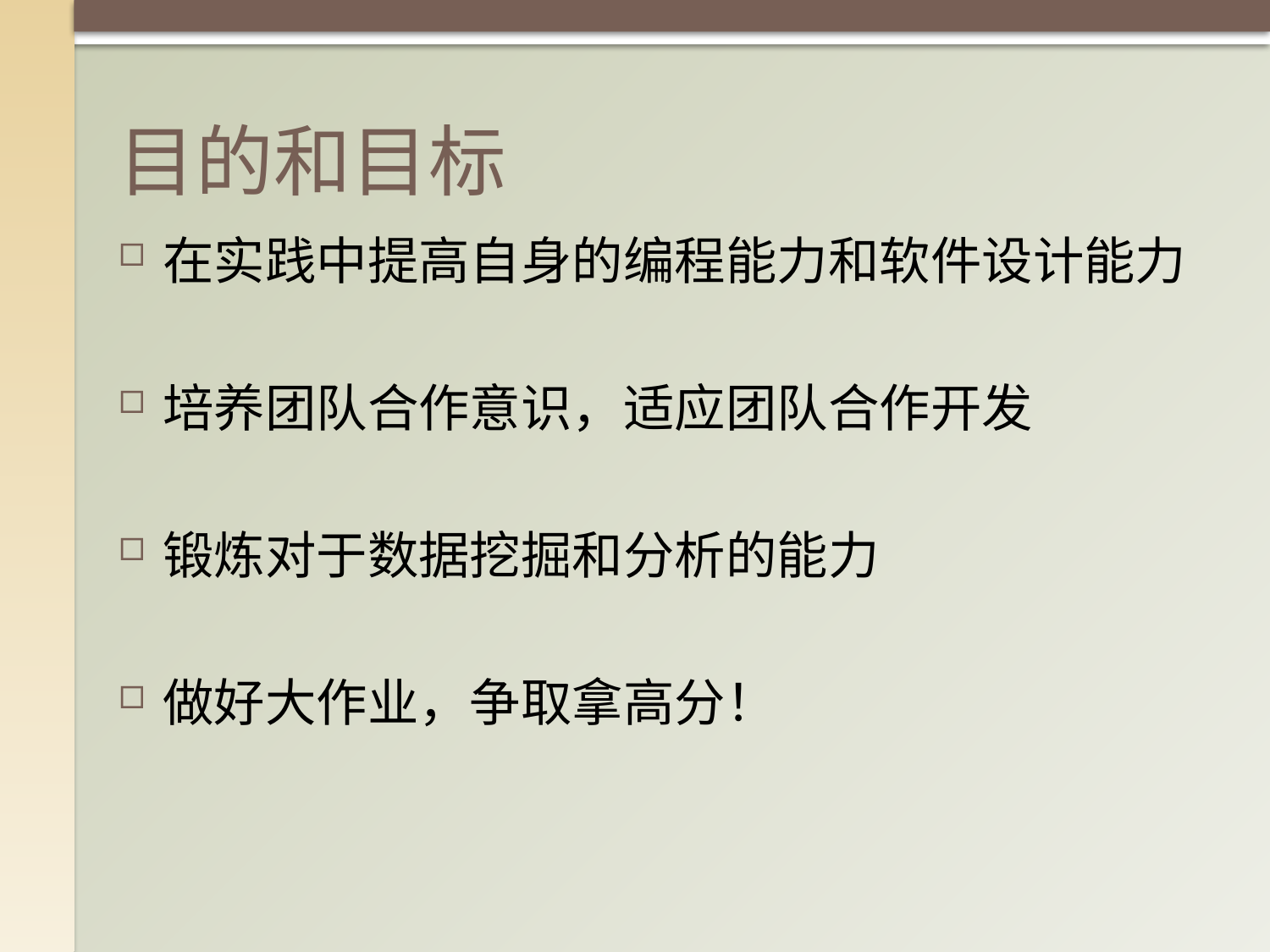

# 目的和目标
在实践中提高自身的编程能力和软件设计能力

培养团队合作意识，适应团队合作开发

锻炼对于数据挖掘和分析的能力

做好大作业，争取拿高分！